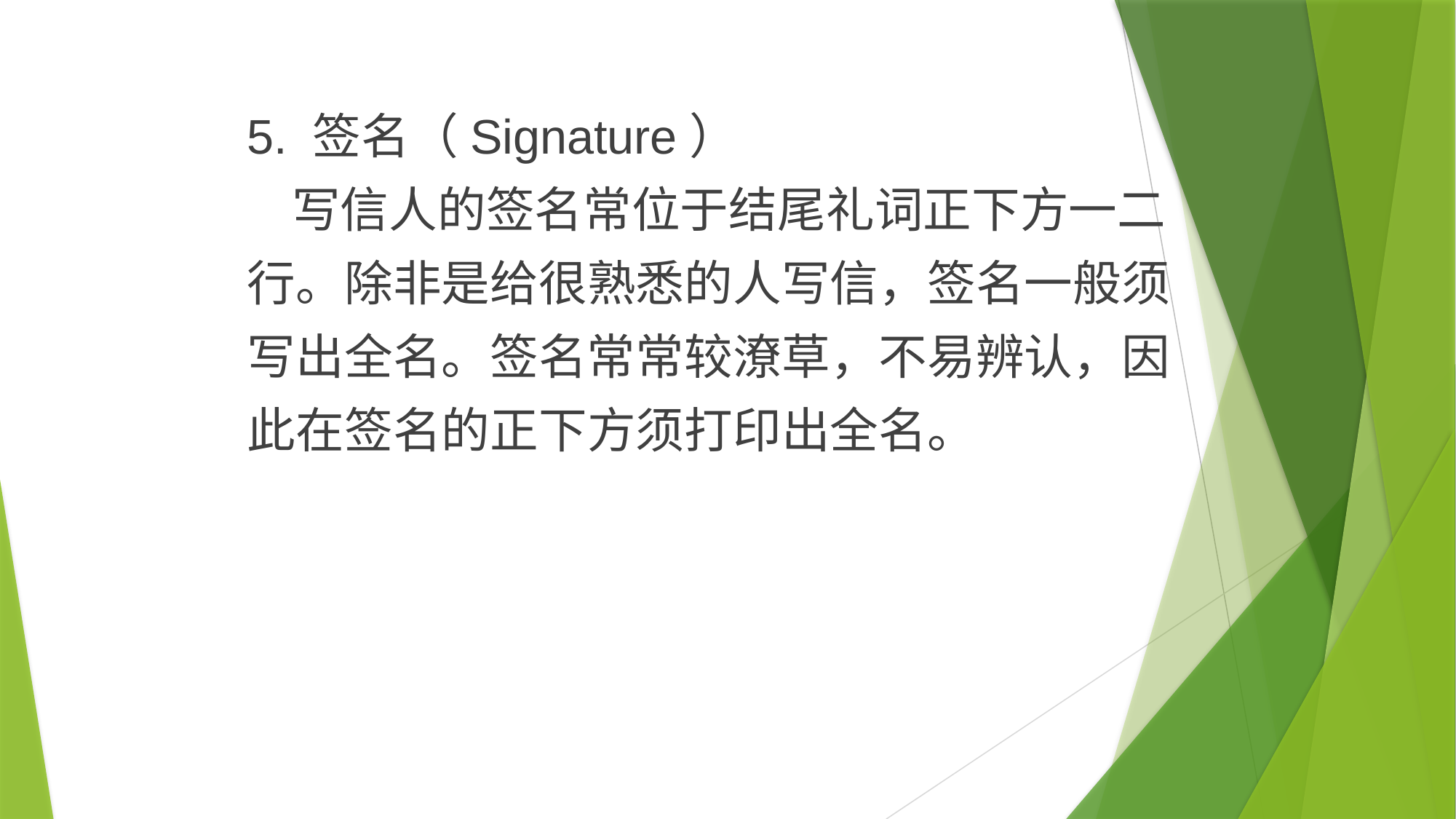

5. 签名（Signature）
   写信人的签名常位于结尾礼词正下方一二
行。除非是给很熟悉的人写信，签名一般须
写出全名。签名常常较潦草，不易辨认，因
此在签名的正下方须打印出全名。